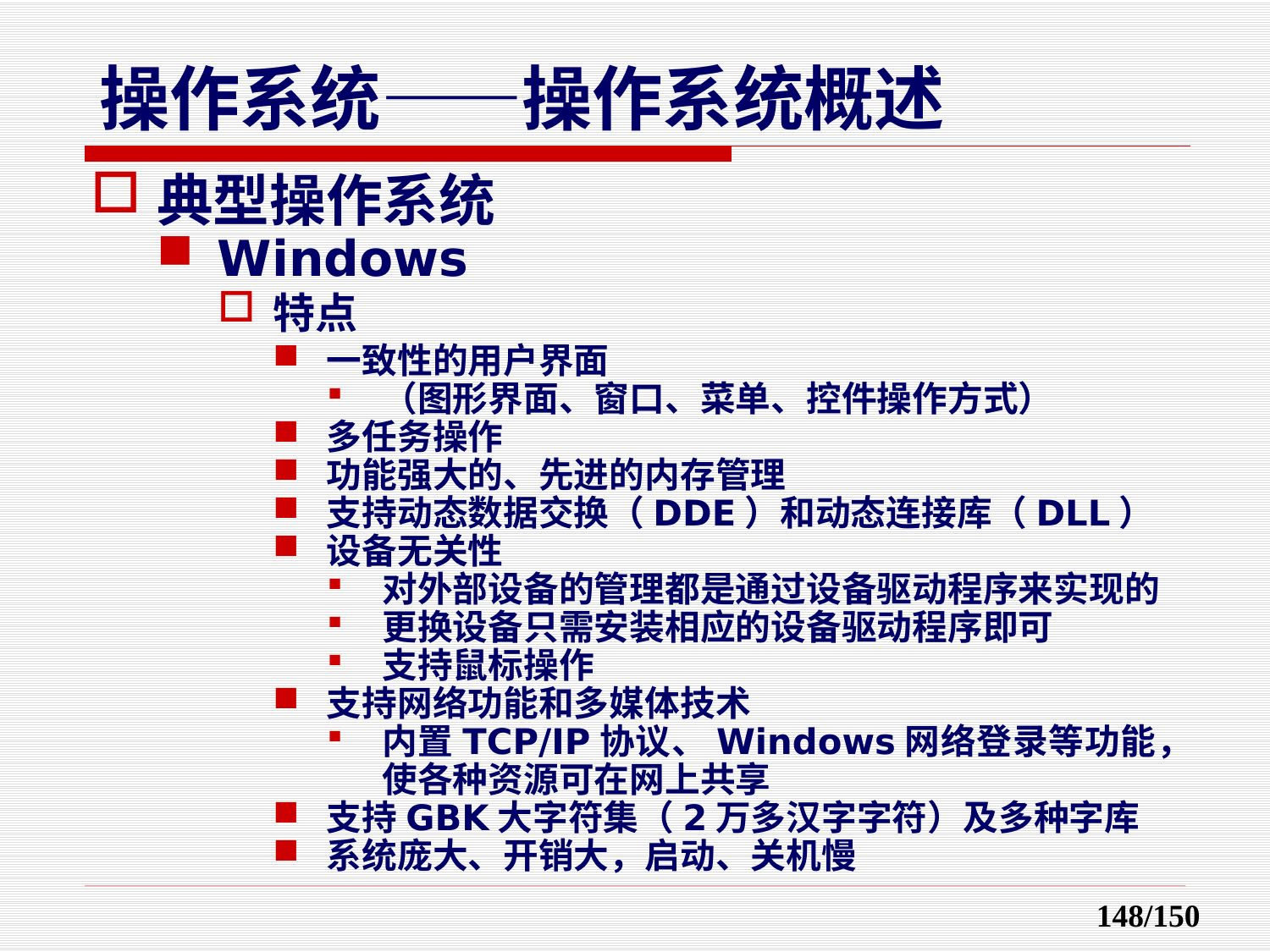

典型操作系统
Windows
特点
一致性的用户界面
（图形界面、窗口、菜单、控件操作方式）
多任务操作
功能强大的、先进的内存管理
支持动态数据交换（DDE）和动态连接库（DLL）
设备无关性
对外部设备的管理都是通过设备驱动程序来实现的
更换设备只需安装相应的设备驱动程序即可
支持鼠标操作
支持网络功能和多媒体技术
内置TCP/IP协议、Windows网络登录等功能，使各种资源可在网上共享
支持GBK大字符集（2万多汉字字符）及多种字库
系统庞大、开销大，启动、关机慢